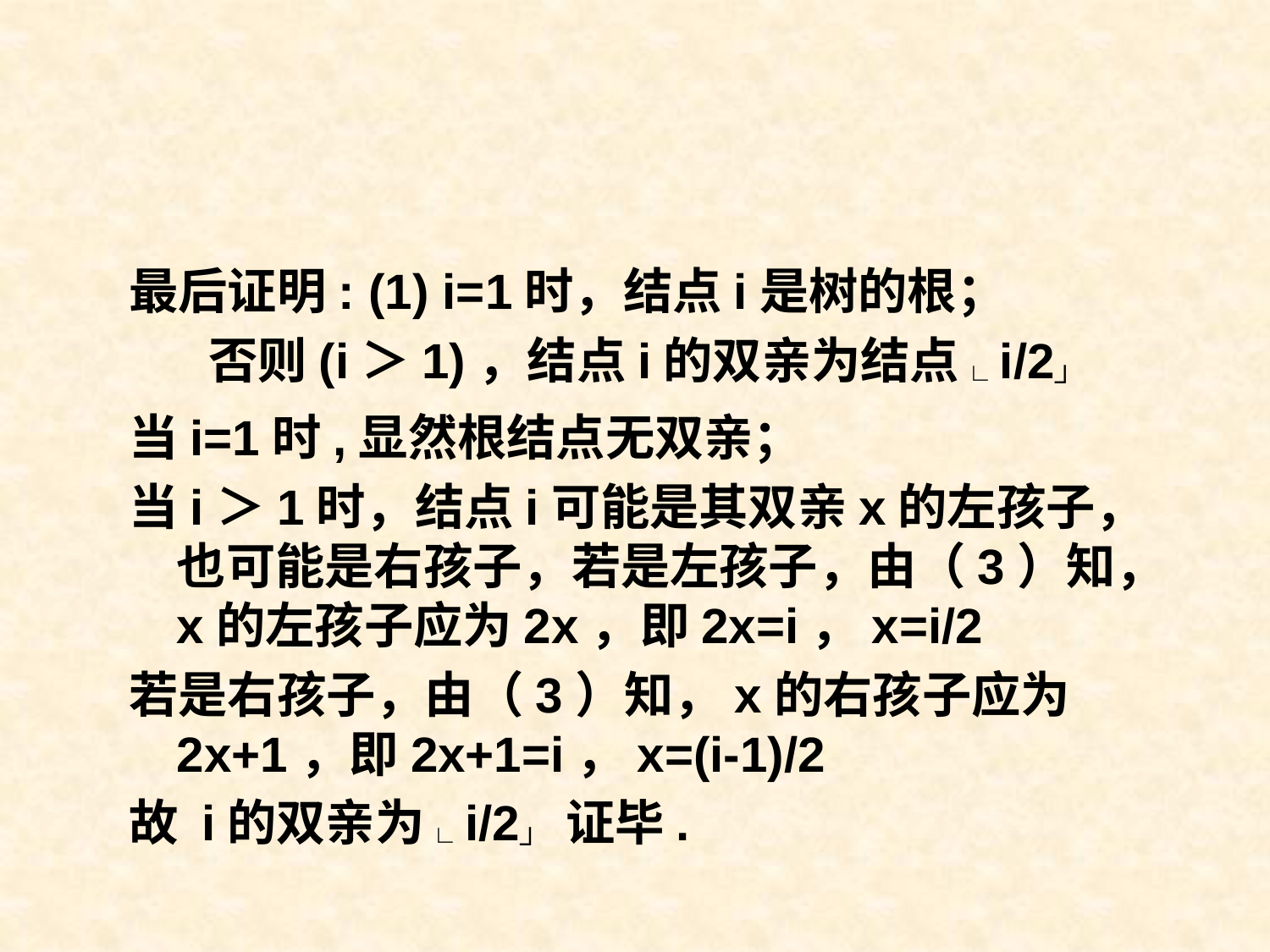

最后证明: (1) i=1时，结点i是树的根；
      否则(i＞1)，结点i的双亲为结点└i/2┘
当i=1时,显然根结点无双亲；
当i＞1时，结点i可能是其双亲x的左孩子，也可能是右孩子，若是左孩子，由（3）知，x的左孩子应为2x，即2x=i，x=i/2
若是右孩子，由（3）知，x的右孩子应为2x+1，即2x+1=i，x=(i-1)/2
故 i的双亲为└i/2┘ 证毕.